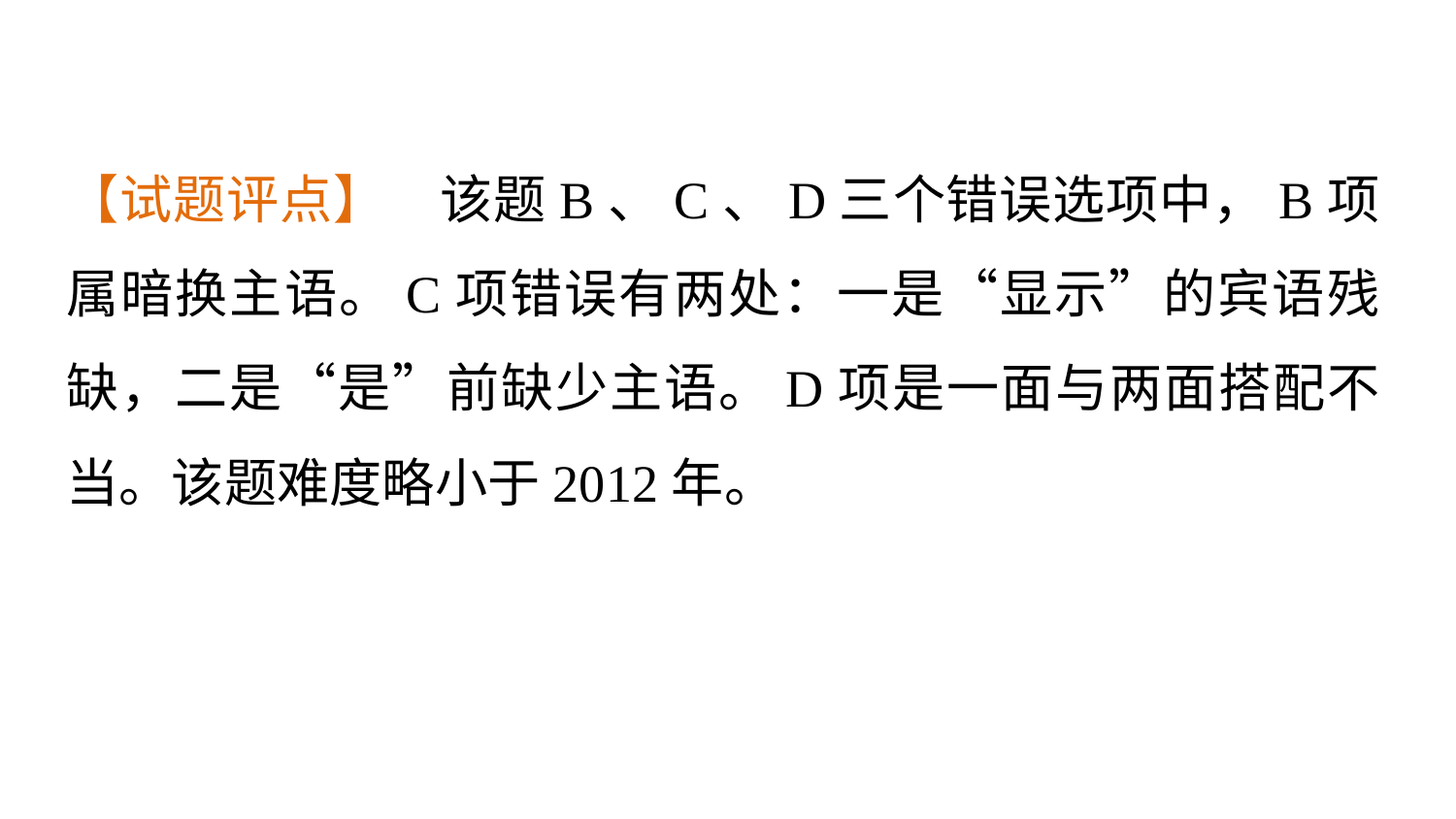

【试题评点】　该题B、C、D三个错误选项中，B项属暗换主语。C项错误有两处：一是“显示”的宾语残缺，二是“是”前缺少主语。D项是一面与两面搭配不当。该题难度略小于2012年。